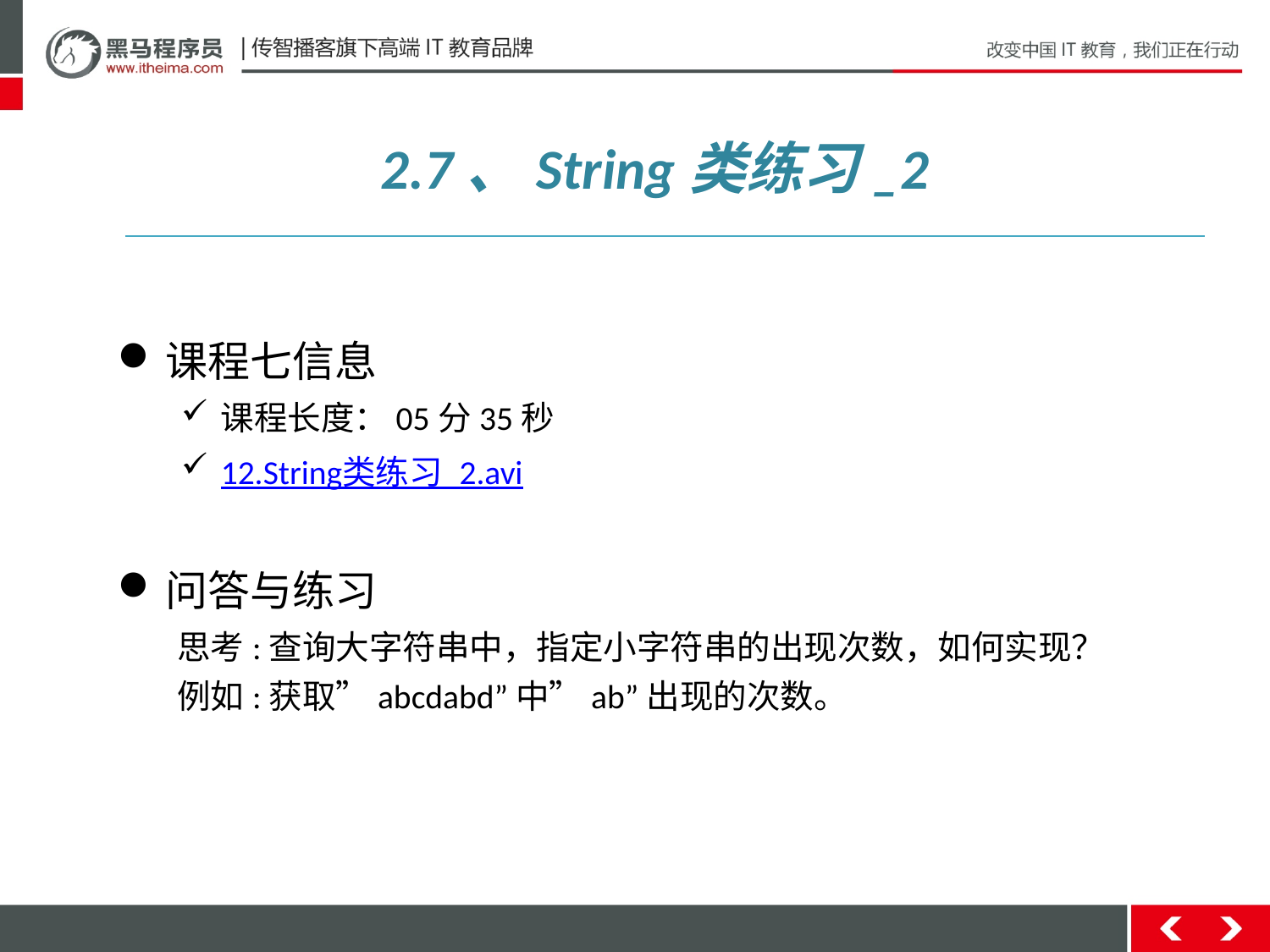

2.7、String类练习_2

课程七信息
课程长度：05分35秒
12.String类练习_2.avi

问答与练习
       思考:查询大字符串中，指定小字符串的出现次数，如何实现？
       例如:获取”abcdabd”中”ab”出现的次数。